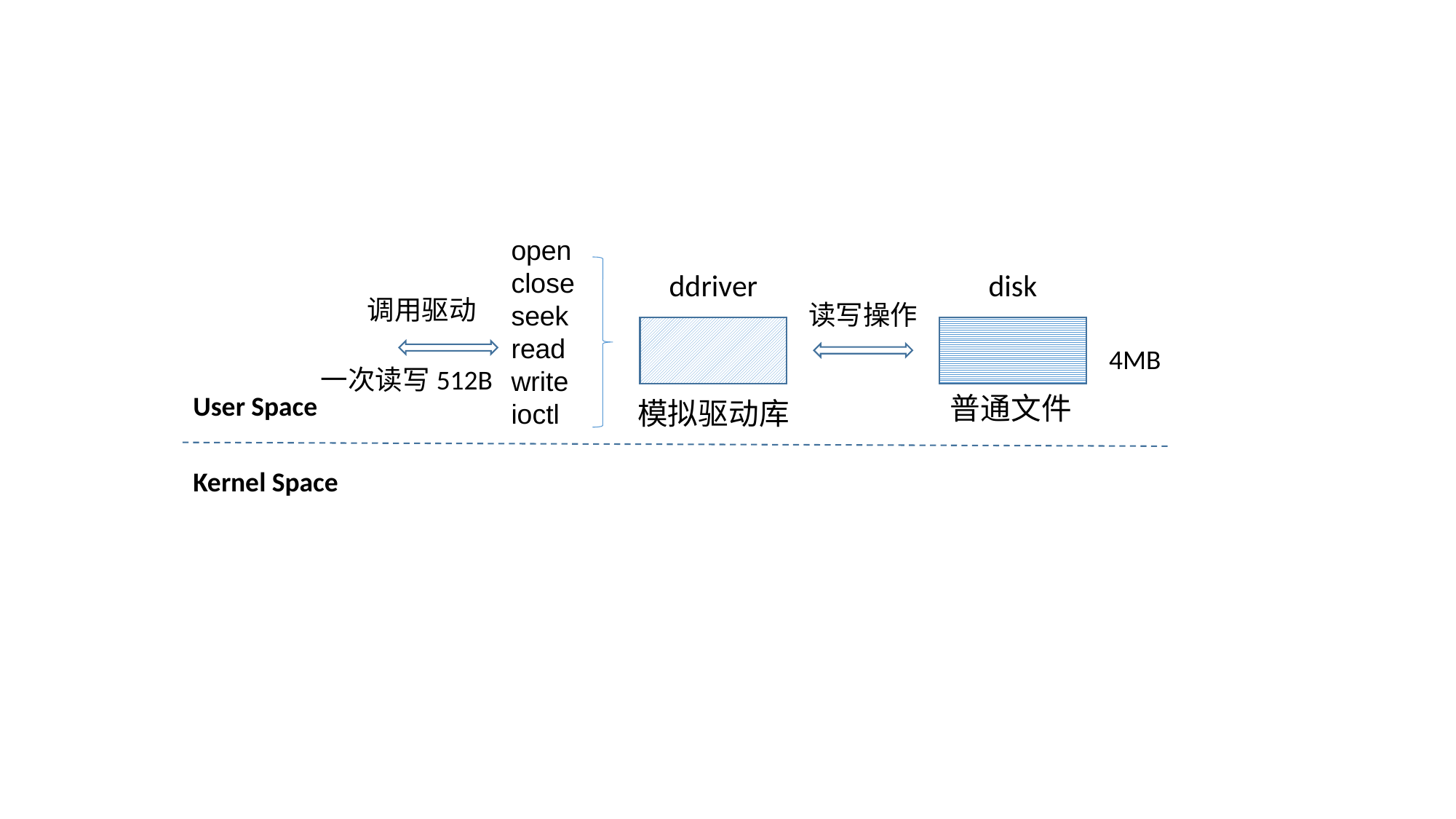

open
close
seek
read
write
ioctl

ddriver
disk
调用驱动
读写操作

4MB
一次读写512B
User Space
普通文件
模拟驱动库
Kernel Space